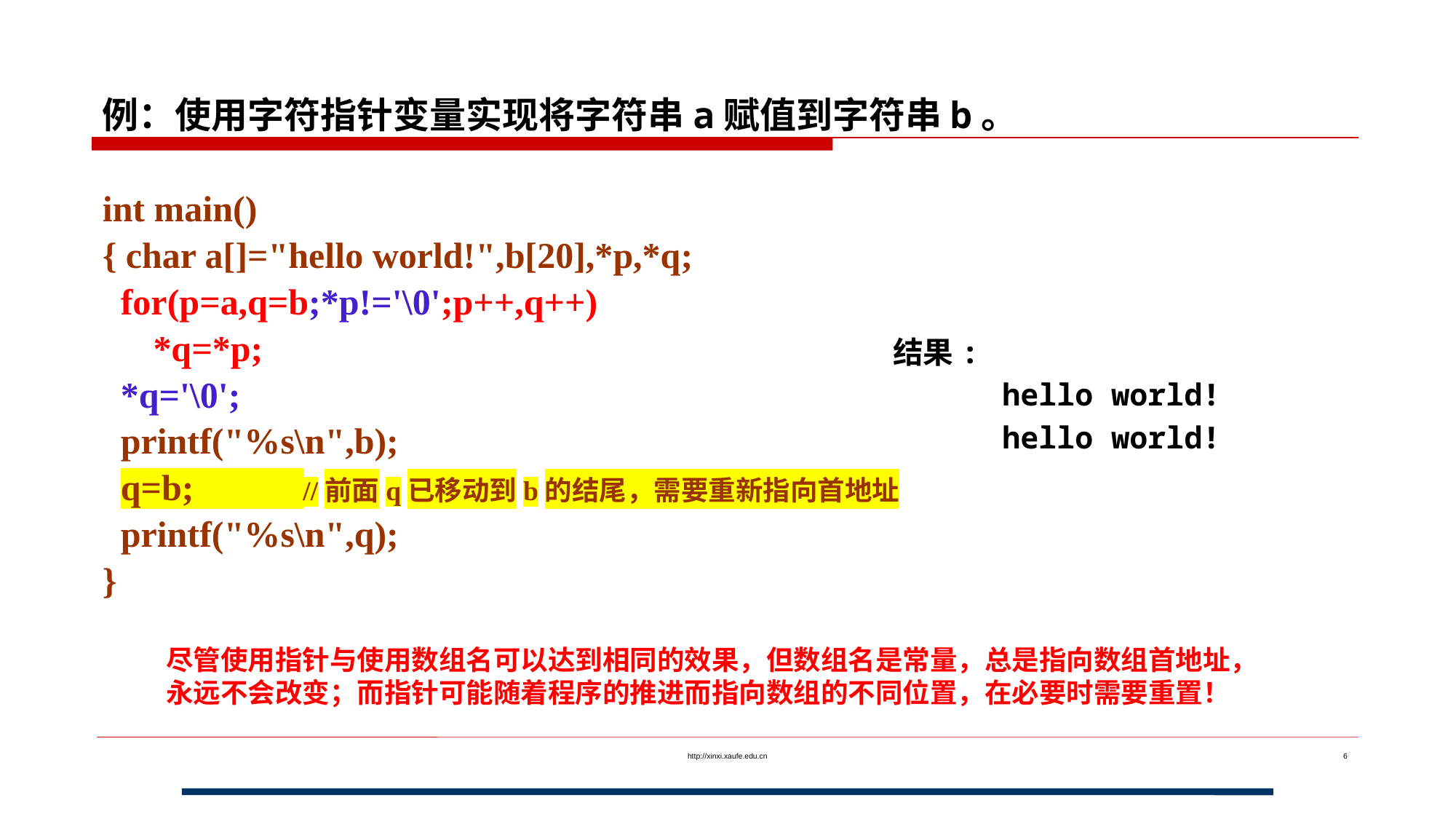

例：使用字符指针变量实现将字符串a赋值到字符串b。

int main()
{ char a[]="hello world!",b[20],*p,*q;
  for(p=a,q=b;*p!='\0';p++,q++)
	   *q=*p;
  *q='\0';
  printf("%s\n",b);
  q=b;            //前面q已移动到b的结尾，需要重新指向首地址
  printf("%s\n",q);
}
结果:
      hello world!
      hello world!
尽管使用指针与使用数组名可以达到相同的效果，但数组名是常量，总是指向数组首地址，
永远不会改变；而指针可能随着程序的推进而指向数组的不同位置，在必要时需要重置！
http://xinxi.xaufe.edu.cn
6